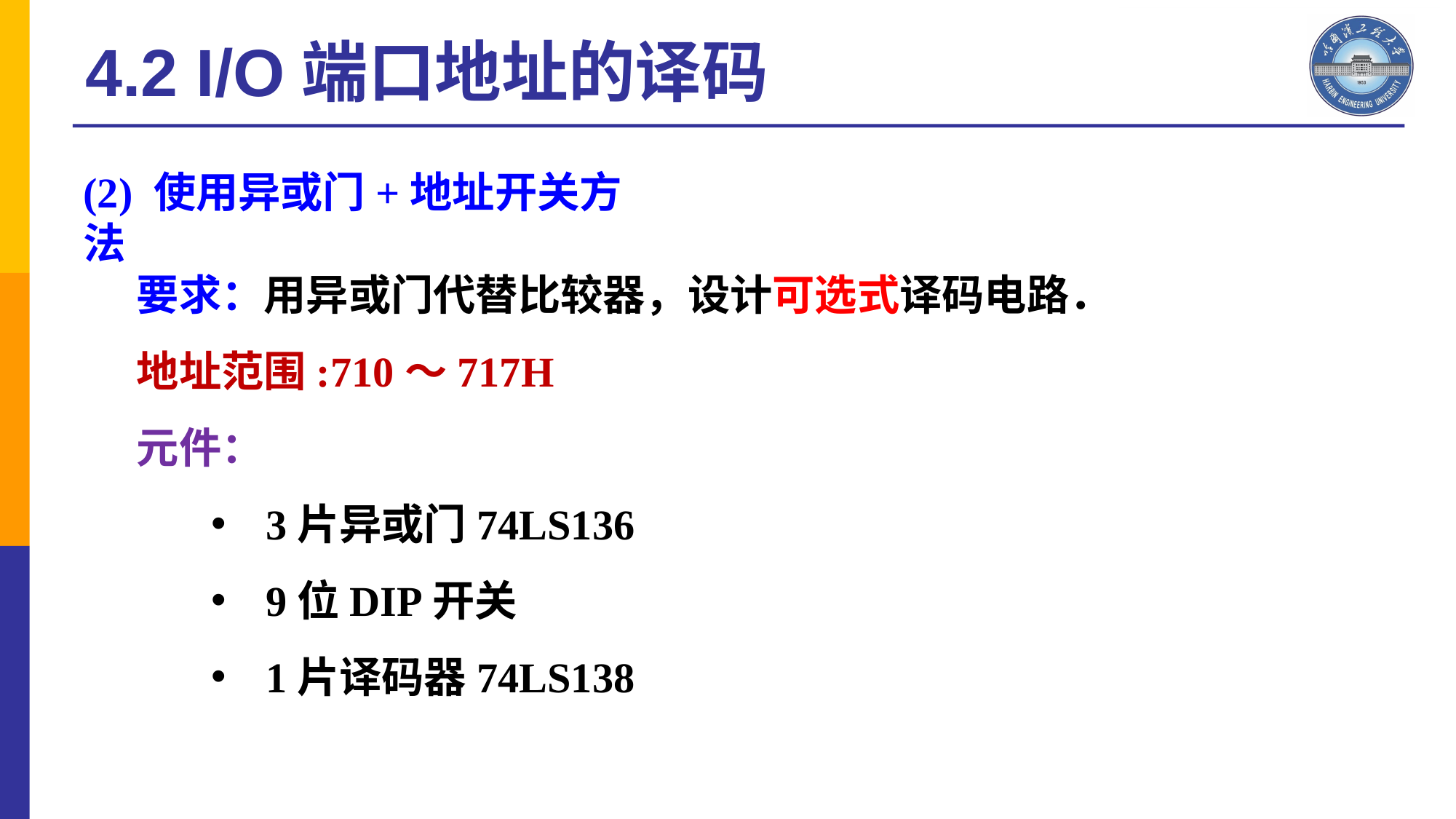

4.2 I/O端口地址的译码
(2) 使用异或门+地址开关方法
要求：用异或门代替比较器，设计可选式译码电路．
地址范围:710～717H
元件：
3片异或门74LS136
9位DIP开关
1片译码器74LS138